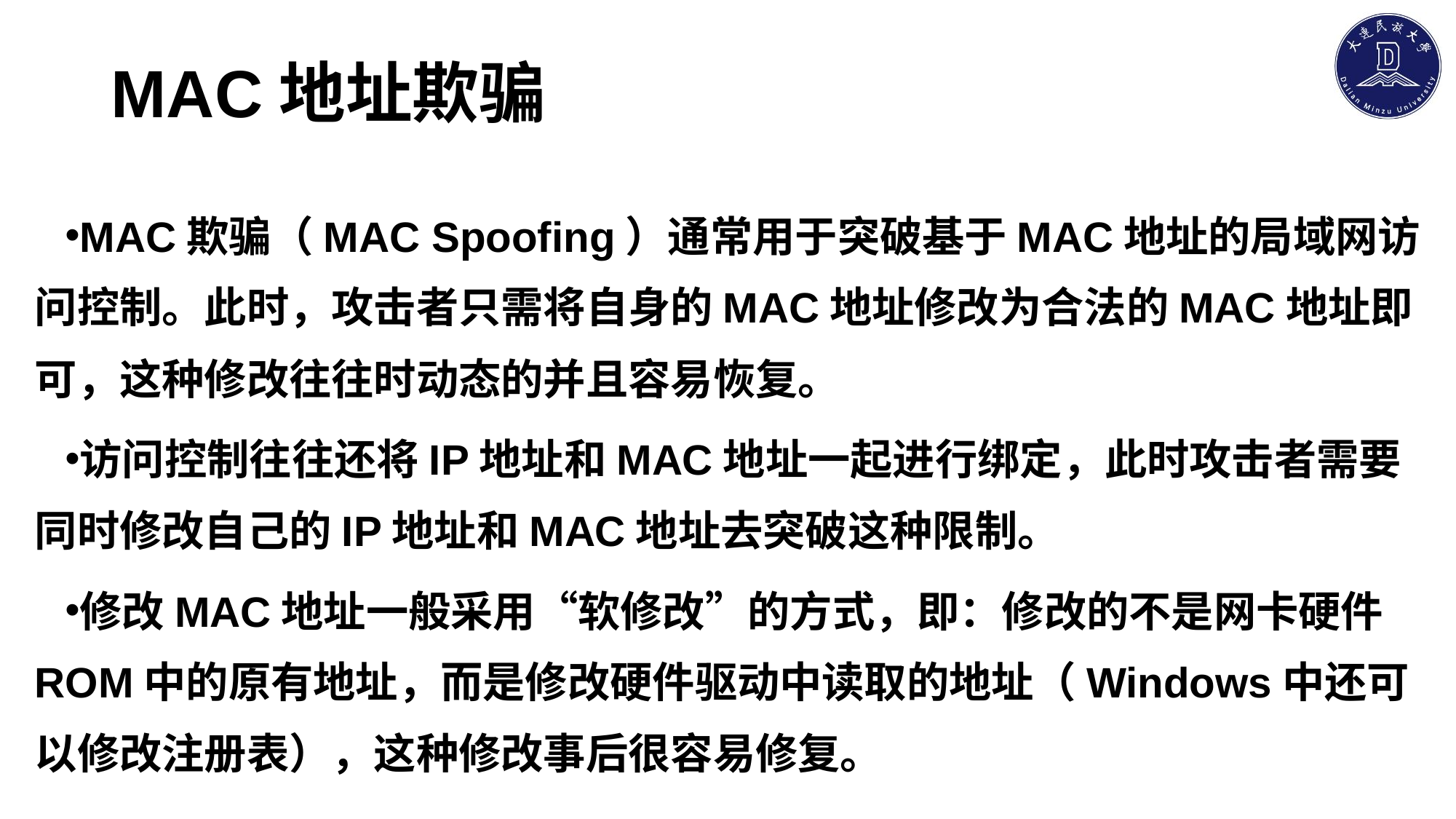

# MAC地址欺骗
MAC欺骗（MAC Spoofing）通常用于突破基于MAC地址的局域网访问控制。此时，攻击者只需将自身的MAC地址修改为合法的MAC地址即可，这种修改往往时动态的并且容易恢复。
访问控制往往还将IP地址和MAC地址一起进行绑定，此时攻击者需要同时修改自己的IP地址和MAC地址去突破这种限制。
修改MAC地址一般采用“软修改”的方式，即：修改的不是网卡硬件ROM中的原有地址，而是修改硬件驱动中读取的地址（Windows中还可以修改注册表），这种修改事后很容易修复。